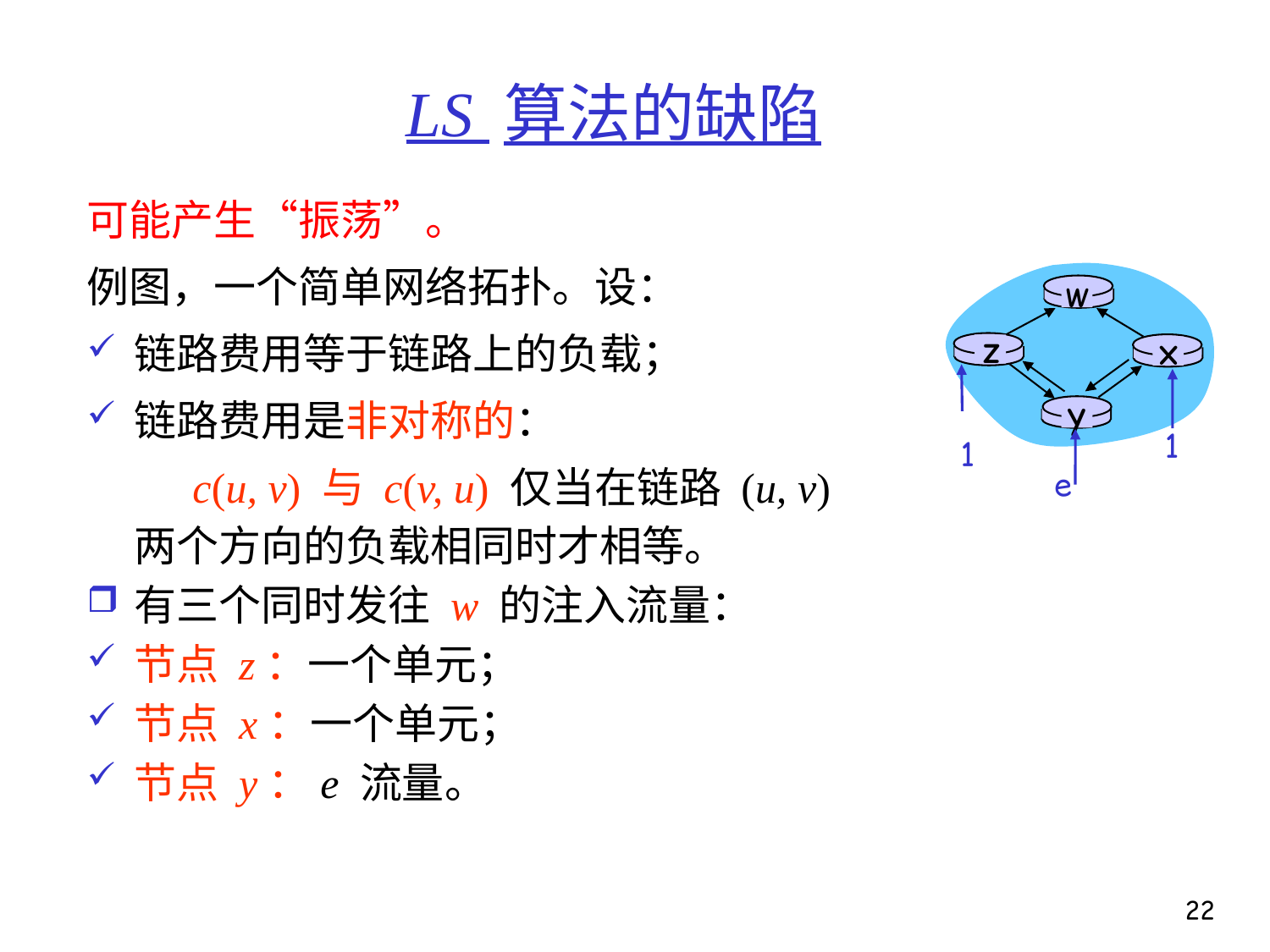

# LS 算法的缺陷
可能产生“振荡”。
例图，一个简单网络拓扑。设：
链路费用等于链路上的负载；
链路费用是非对称的：
          c(u, v) 与 c(v, u) 仅当在链路 (u, v) 两个方向的负载相同时才相等。
有三个同时发往 w 的注入流量：
节点 z：一个单元；
节点 x：一个单元；
节点 y：e 流量。

w

z

x

y

1
1

e
22